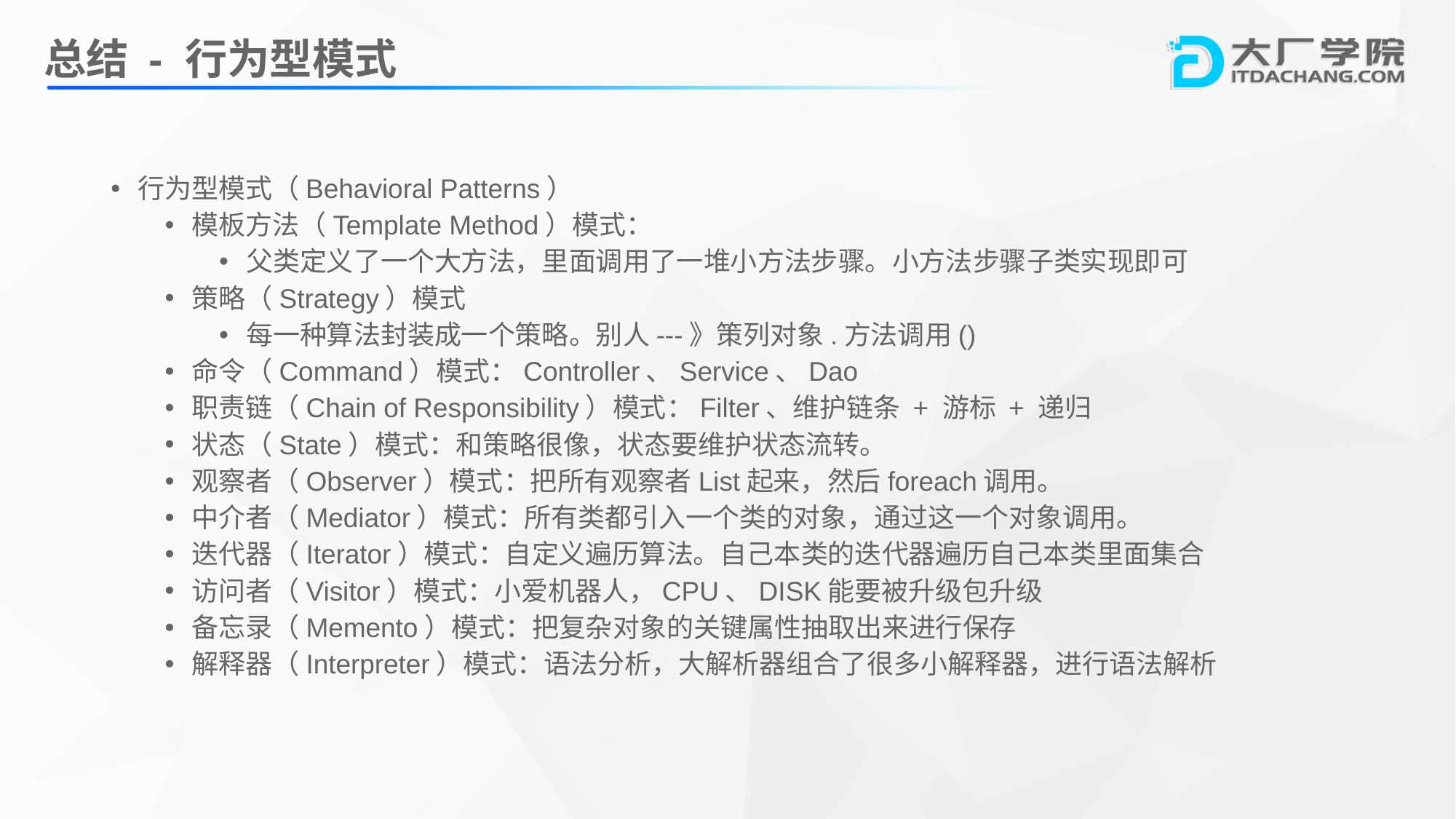

# 总结 - 行为型模式
行为型模式（Behavioral Patterns）
模板方法（Template Method）模式：
父类定义了一个大方法，里面调用了一堆小方法步骤。小方法步骤子类实现即可
策略（Strategy）模式
每一种算法封装成一个策略。别人---》策列对象.方法调用()
命令（Command）模式：Controller、Service、Dao
职责链（Chain of Responsibility）模式：Filter、维护链条 + 游标 + 递归
状态（State）模式：和策略很像，状态要维护状态流转。
观察者（Observer）模式：把所有观察者List起来，然后foreach调用。
中介者（Mediator）模式：所有类都引入一个类的对象，通过这一个对象调用。
迭代器（Iterator）模式：自定义遍历算法。自己本类的迭代器遍历自己本类里面集合
访问者（Visitor）模式：小爱机器人，CPU、DISK能要被升级包升级
备忘录（Memento）模式：把复杂对象的关键属性抽取出来进行保存
解释器（Interpreter）模式：语法分析，大解析器组合了很多小解释器，进行语法解析